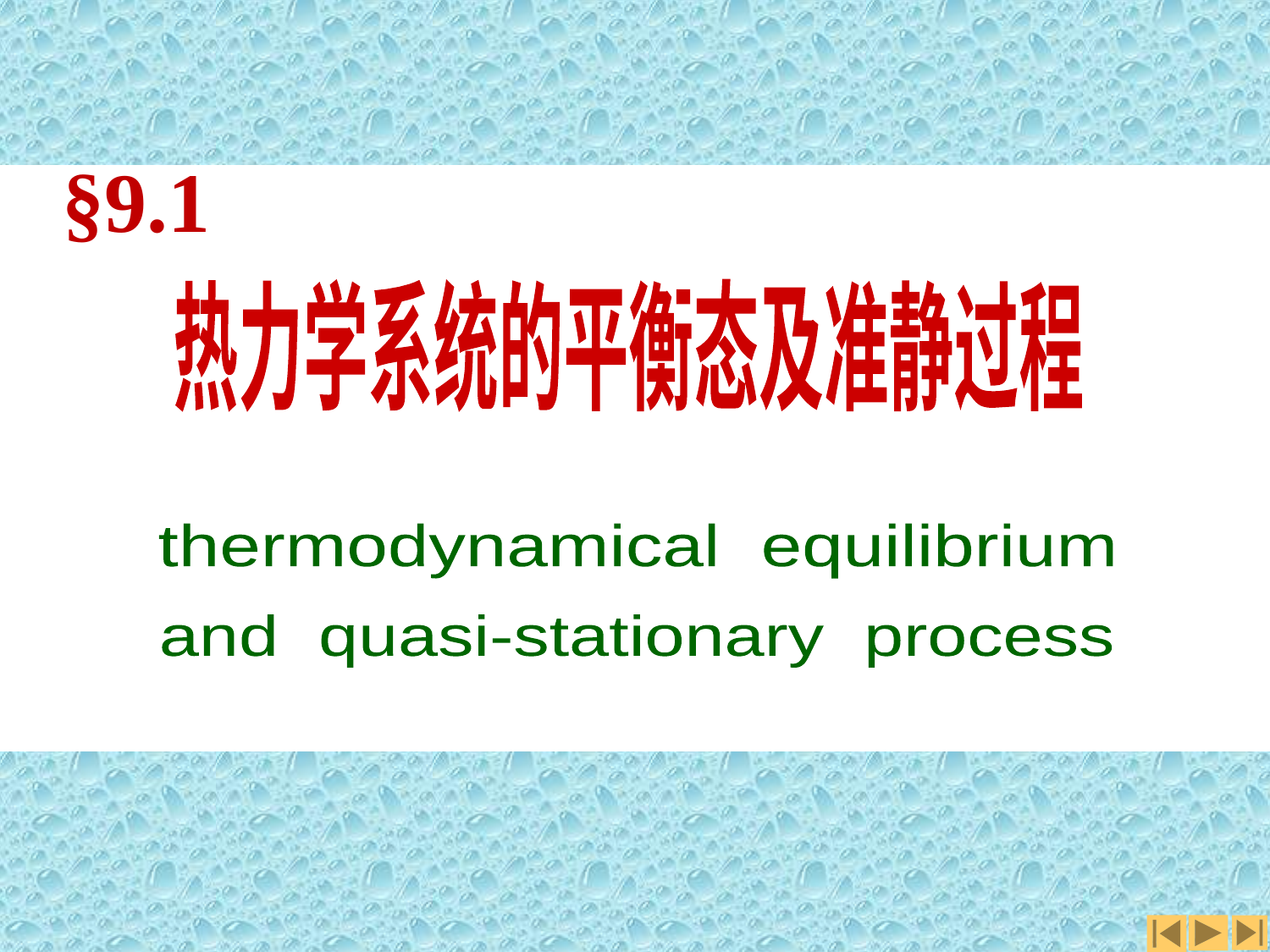

热力学系统的平衡态及准静过程
 thermodynamical  equilibrium
 and  quasi-stationary  process

第一节
§9.1